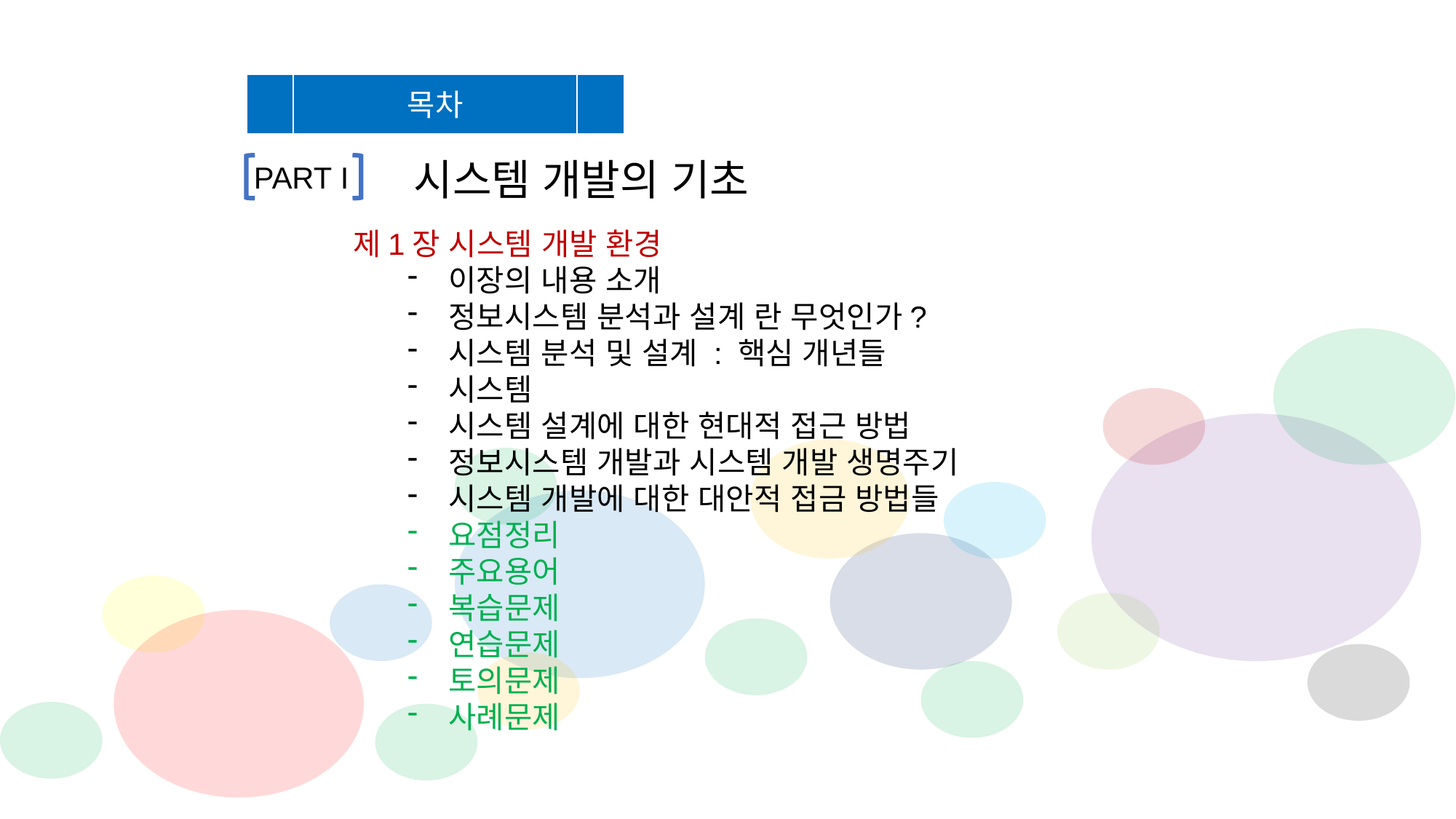

목차
시스템 개발의 기초
PART I

제1장 시스템 개발 환경
이장의 내용 소개
정보시스템 분석과 설계 란 무엇인가?
시스템 분석 및 설계 : 핵심 개년들
시스템
시스템 설계에 대한 현대적 접근 방법
정보시스템 개발과 시스템 개발 생명주기
시스템 개발에 대한 대안적 접금 방법들
요점정리
주요용어
복습문제
연습문제
토의문제
사례문제